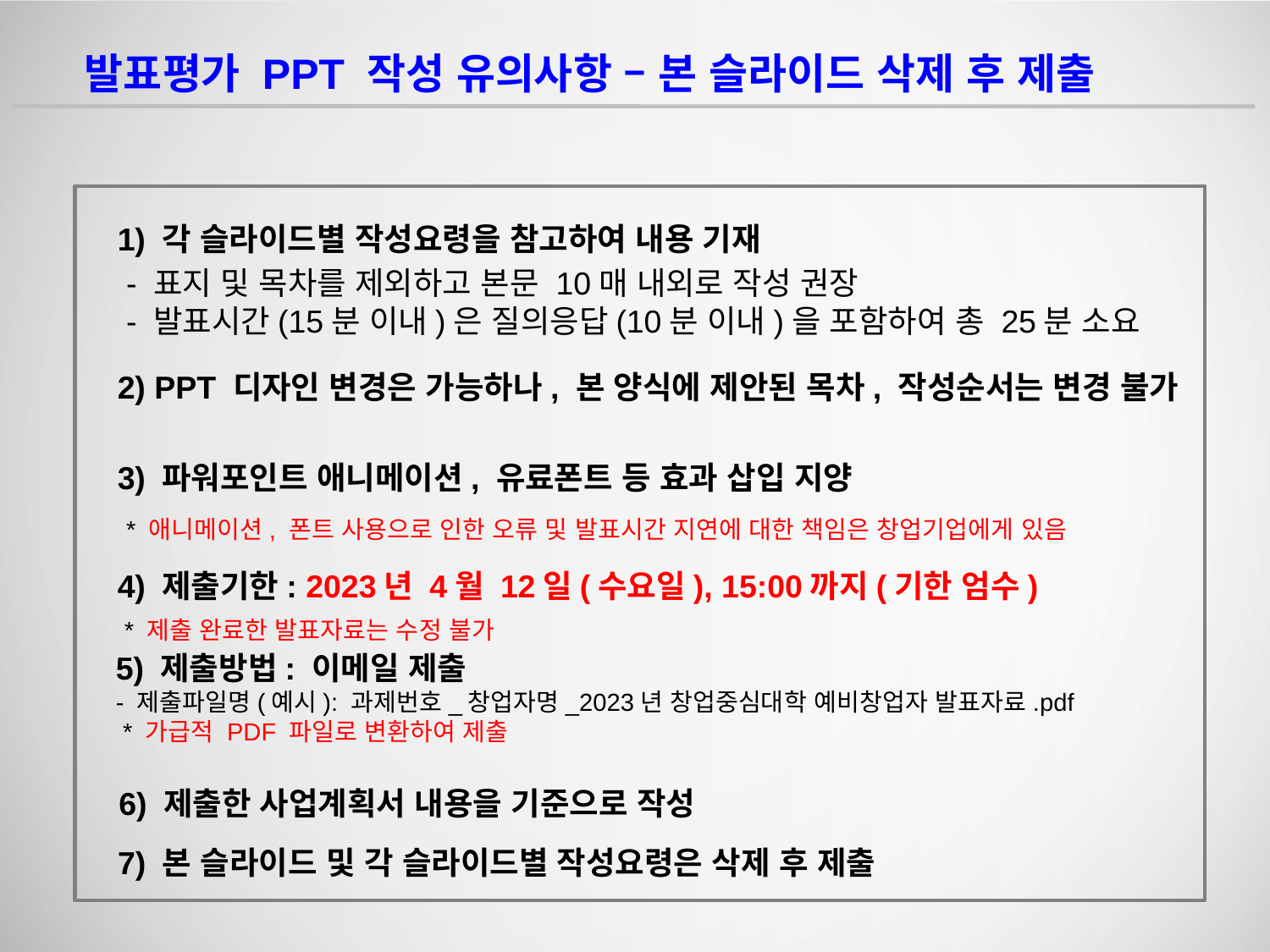

발표평가 PPT 작성 유의사항 – 본 슬라이드 삭제 후 제출

1) 각 슬라이드별 작성요령을 참고하여 내용 기재

 - 표지 및 목차를 제외하고 본문 10매 내외로 작성 권장
 - 발표시간(15분 이내)은 질의응답(10분 이내)을 포함하여 총 25분 소요
2) PPT 디자인 변경은 가능하나, 본 양식에 제안된 목차, 작성순서는 변경 불가
3) 파워포인트 애니메이션, 유료폰트 등 효과 삽입 지양

 * 애니메이션, 폰트 사용으로 인한 오류 및 발표시간 지연에 대한 책임은 창업기업에게 있음
4) 제출기한: 2023년 4월 12일(수요일), 15:00까지(기한 엄수)

 * 제출 완료한 발표자료는 수정 불가

5) 제출방법: 이메일 제출
- 제출파일명(예시): 과제번호_창업자명_2023년 창업중심대학 예비창업자 발표자료.pdf
 * 가급적 PDF 파일로 변환하여 제출
6) 제출한 사업계획서 내용을 기준으로 작성
7) 본 슬라이드 및 각 슬라이드별 작성요령은 삭제 후 제출